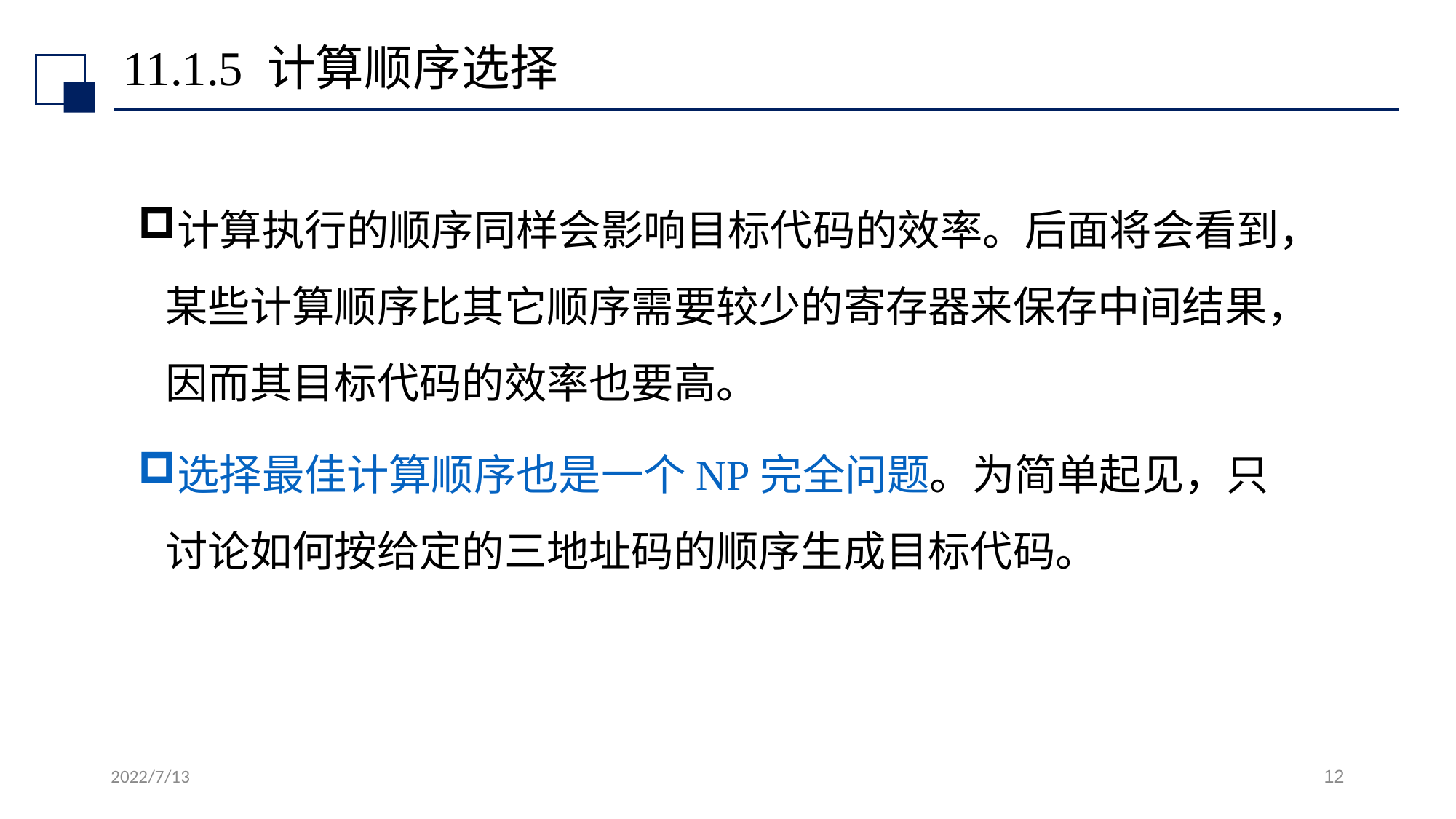

# 11.1.5 计算顺序选择
计算执行的顺序同样会影响目标代码的效率。后面将会看到，某些计算顺序比其它顺序需要较少的寄存器来保存中间结果，因而其目标代码的效率也要高。
选择最佳计算顺序也是一个NP完全问题。为简单起见，只讨论如何按给定的三地址码的顺序生成目标代码。
2022/7/13
12